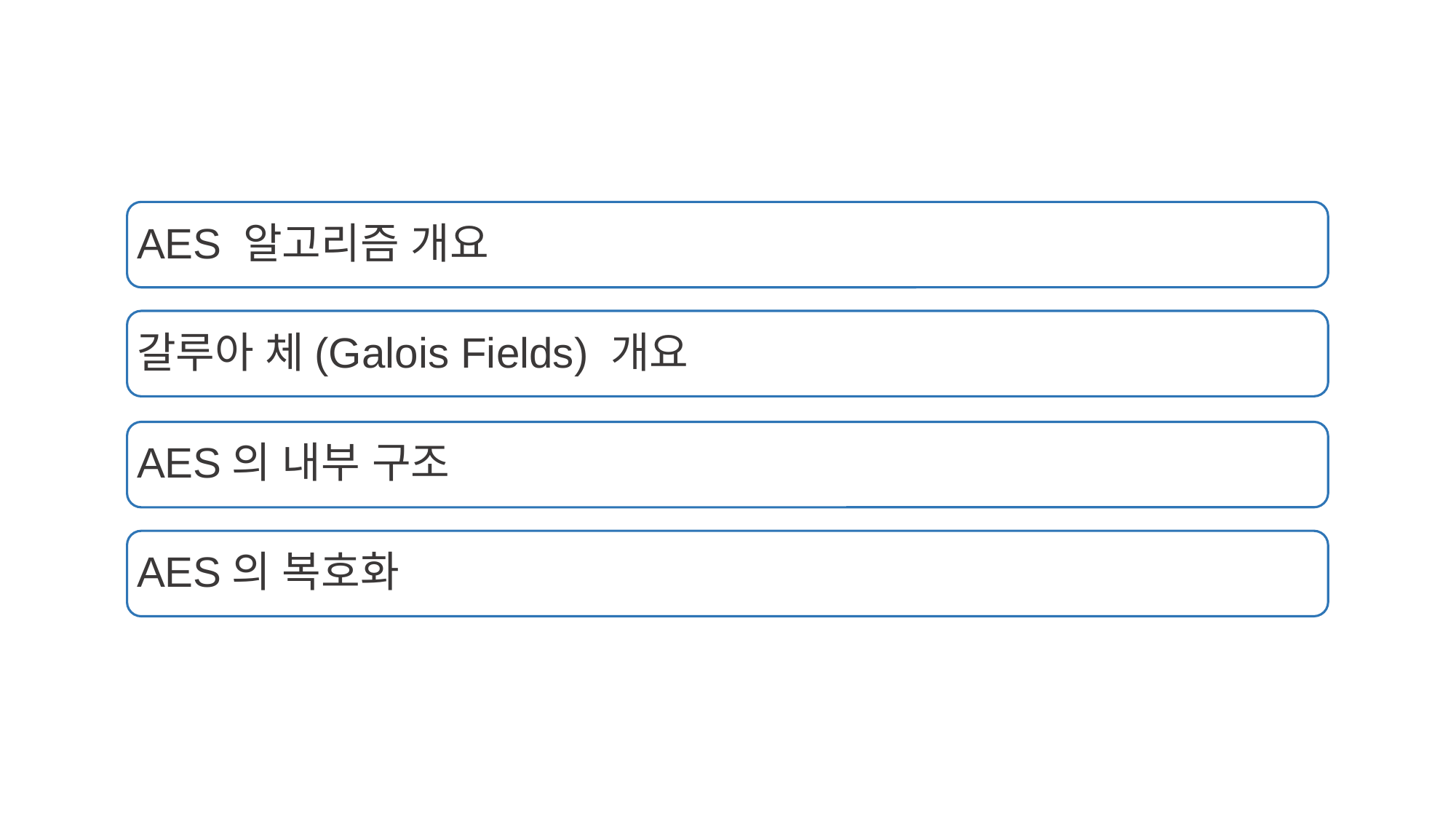

AES 알고리즘 개요
갈루아 체(Galois Fields) 개요
AES의 내부 구조
AES의 복호화